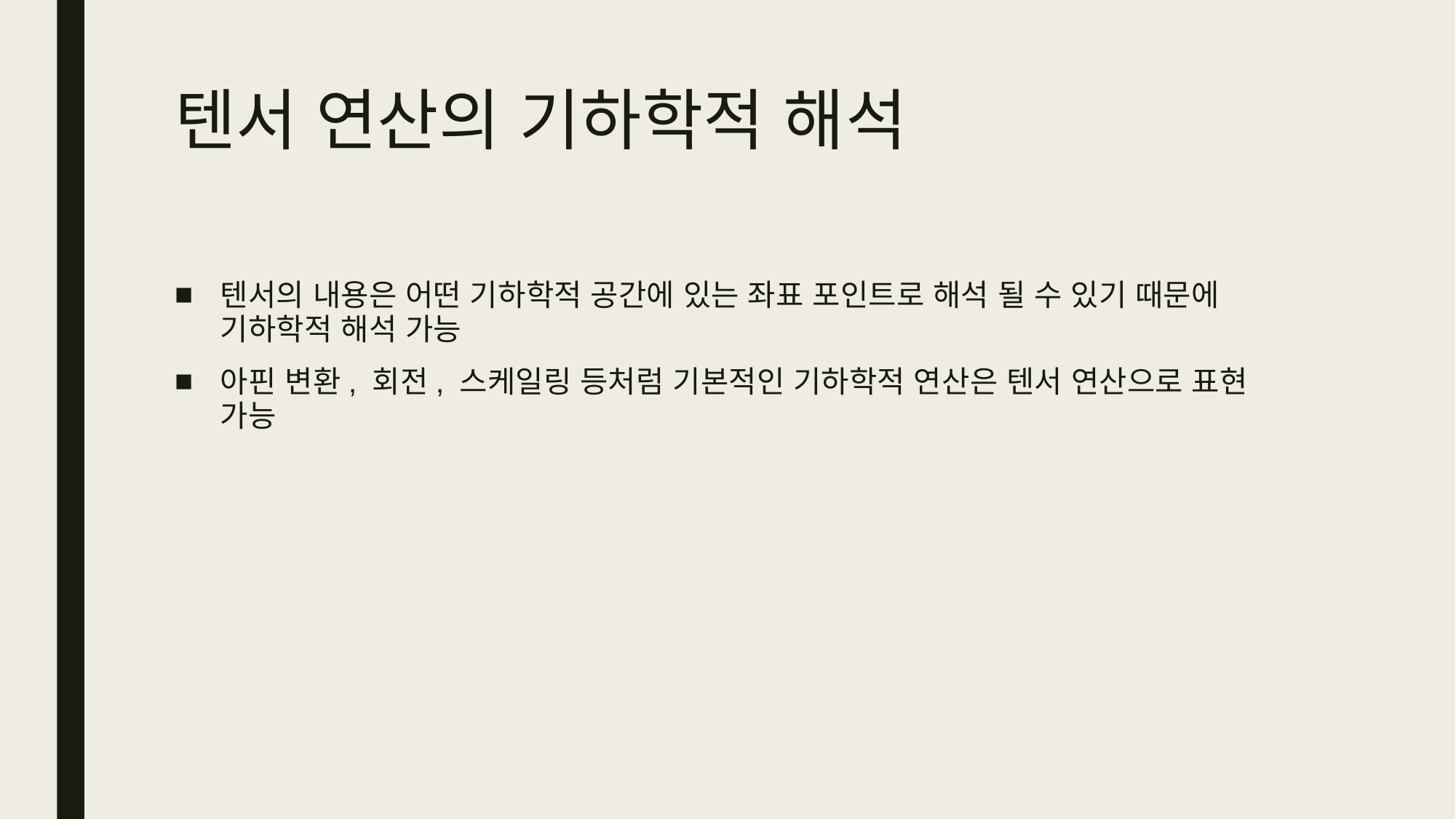

# 텐서 연산의 기하학적 해석
텐서의 내용은 어떤 기하학적 공간에 있는 좌표 포인트로 해석 될 수 있기 때문에 기하학적 해석 가능
아핀 변환, 회전, 스케일링 등처럼 기본적인 기하학적 연산은 텐서 연산으로 표현 가능